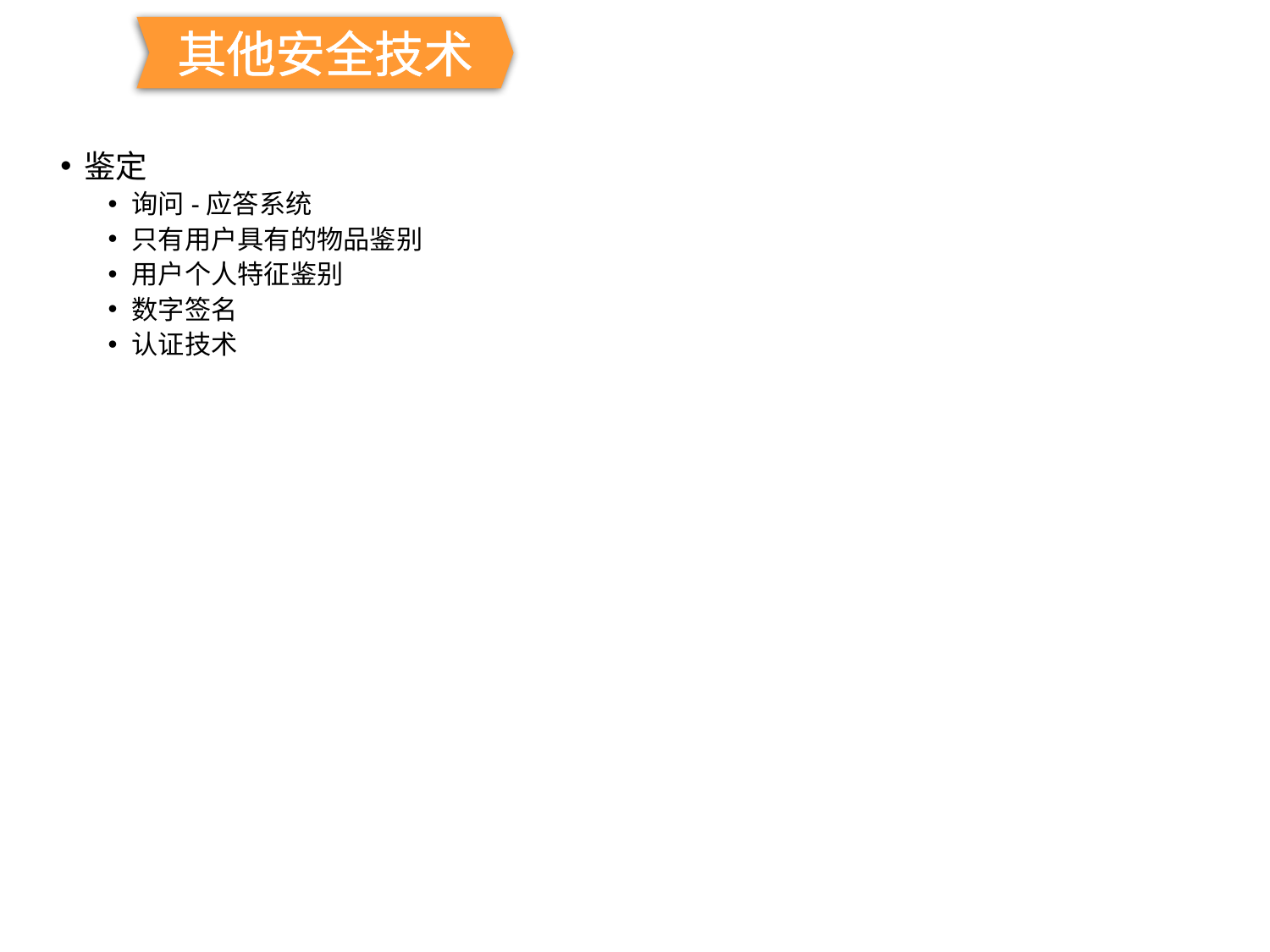

其他安全技术

鉴定
询问-应答系统
只有用户具有的物品鉴别
用户个人特征鉴别
数字签名
认证技术